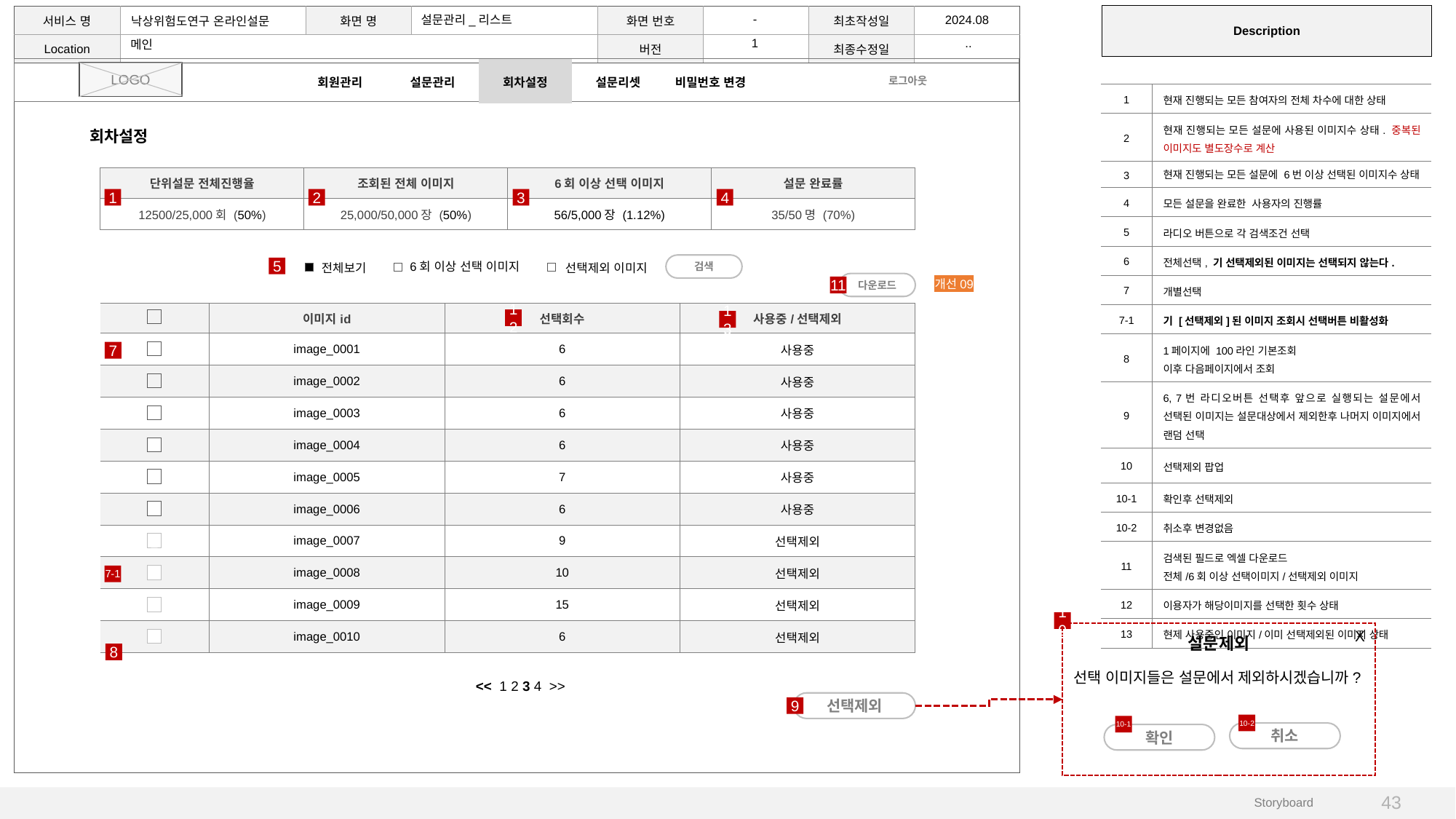

-
설문관리_리스트
1
..
메인

| 회원관리 | 설문관리 | 회차설정 | 설문리셋 | 비밀번호 변경 |
| --- | --- | --- | --- | --- |
|  |  |
| --- | --- |
| 1 | 현재 진행되는 모든 참여자의 전체 차수에 대한 상태 |
| 2 | 현재 진행되는 모든 설문에 사용된 이미지수 상태. 중복된 이미지도 별도장수로 계산 |
| 3 | 현재 진행되는 모든 설문에 6번 이상 선택된 이미지수 상태 |
| 4 | 모든 설문을 완료한 사용자의 진행률 |
| 5 | 라디오 버튼으로 각 검색조건 선택 |
| 6 | 전체선택, 기 선택제외된 이미지는 선택되지 않는다. |
| 7 | 개별선택 |
| 7-1 | 기 [선택제외]된 이미지 조회시 선택버튼 비활성화 |
| 8 | 1페이지에 100라인 기본조회 이후 다음페이지에서 조회 |
| 9 | 6, 7번 라디오버튼 선택후 앞으로 실행되는 설문에서 선택된 이미지는 설문대상에서 제외한후 나머지 이미지에서 랜덤 선택 |
| 10 | 선택제외 팝업 |
| 10-1 | 확인후 선택제외 |
| 10-2 | 취소후 변경없음 |
| 11 | 검색된 필드로 엑셀 다운로드 전체/6회 이상 선택이미지/선택제외 이미지 |
| 12 | 이용자가 해당이미지를 선택한 횟수 상태 |
| 13 | 현제 사용중인 이미지/이미 선택제외된 이미지 상태 |
LOGO
로그아웃
회차설정
| 단위설문 전체진행율 | 조회된 전체 이미지 | 6회 이상 선택 이미지 | 설문 완료률 |
| --- | --- | --- | --- |
| 12500/25,000회 (50%) | 25,000/50,000장 (50%) | 56/5,000장 (1.12%) | 35/50명 (70%) |
1
2
3
4
6회 이상 선택 이미지
전체보기
선택제외 이미지
검색
5

다운로드
개선09
11
|  | 이미지id | 선택회수 | 사용중/선택제외 |
| --- | --- | --- | --- |
|  | image\_0001 | 6 | 사용중 |
|  | image\_0002 | 6 | 사용중 |
|  | image\_0003 | 6 | 사용중 |
|  | image\_0004 | 6 | 사용중 |
|  | image\_0005 | 7 | 사용중 |
|  | image\_0006 | 6 | 사용중 |
|  | image\_0007 | 9 | 선택제외 |
|  | image\_0008 | 10 | 선택제외 |
|  | image\_0009 | 15 | 선택제외 |
|  | image\_0010 | 6 | 선택제외 |

12
13

7

7-1

10

X

설문제외
8
선택 이미지들은 설문에서 제외하시겠습니까?
<<  1 2 3 4  >>
선택제외
9
10-2
10-1
취소
확인
43